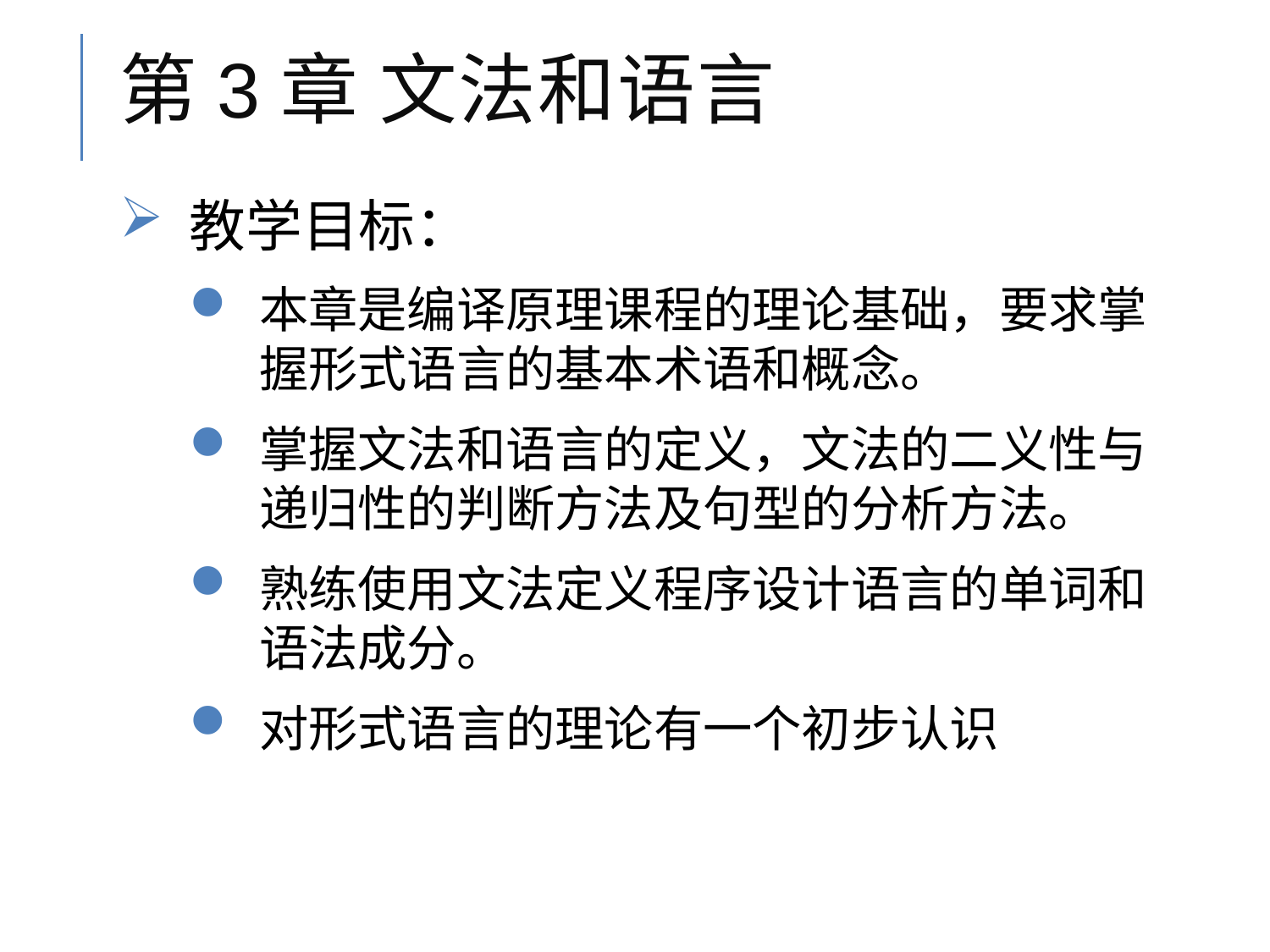

# 第3章 文法和语言
教学目标：
本章是编译原理课程的理论基础，要求掌握形式语言的基本术语和概念。
掌握文法和语言的定义，文法的二义性与递归性的判断方法及句型的分析方法。
熟练使用文法定义程序设计语言的单词和语法成分。
对形式语言的理论有一个初步认识
2